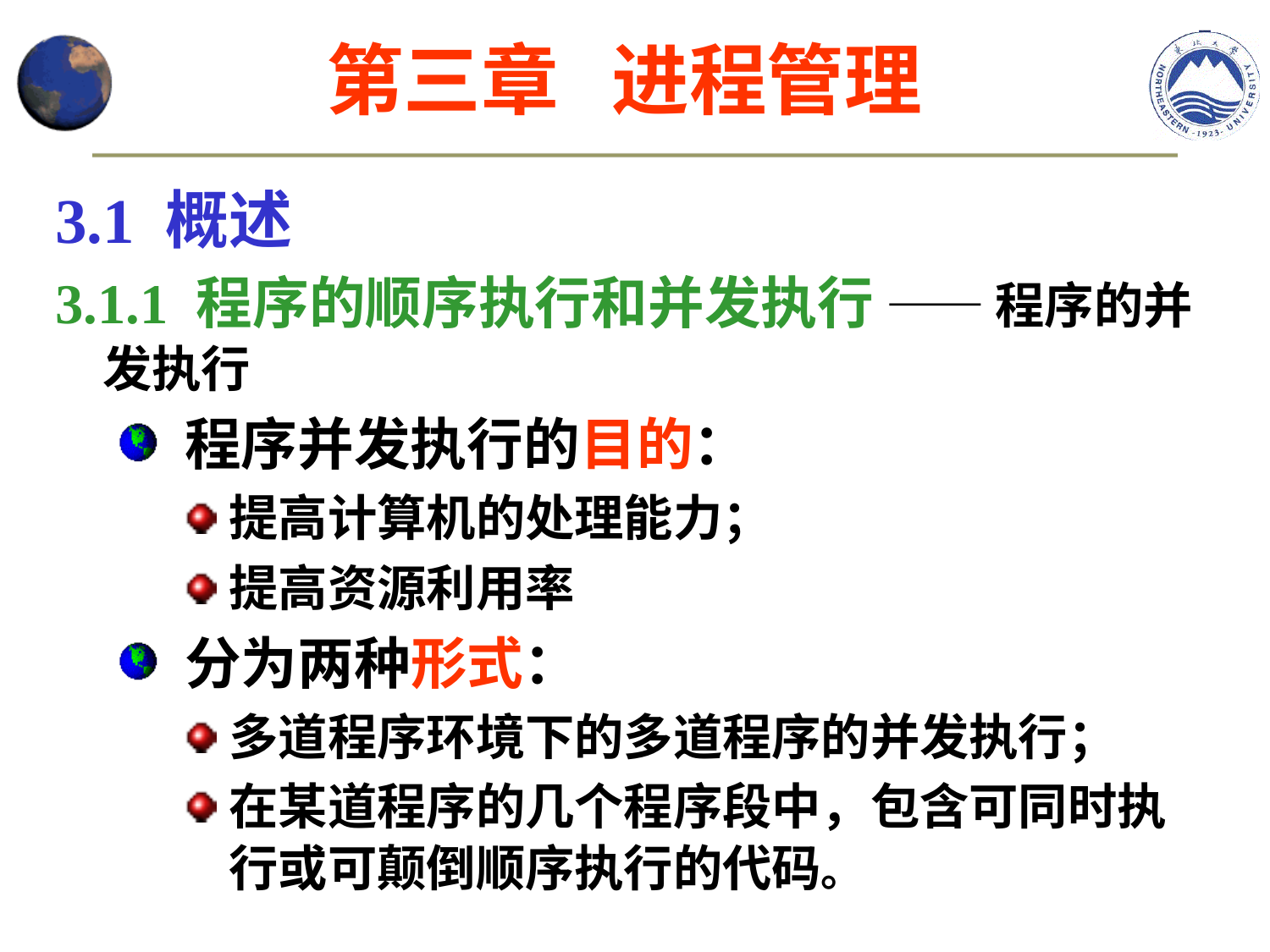

第三章   进程管理
3.1 概述
3.1.1 程序的顺序执行和并发执行 —— 程序的并发执行
 程序并发执行的目的：
提高计算机的处理能力；
提高资源利用率
 分为两种形式：
多道程序环境下的多道程序的并发执行；
在某道程序的几个程序段中，包含可同时执行或可颠倒顺序执行的代码。